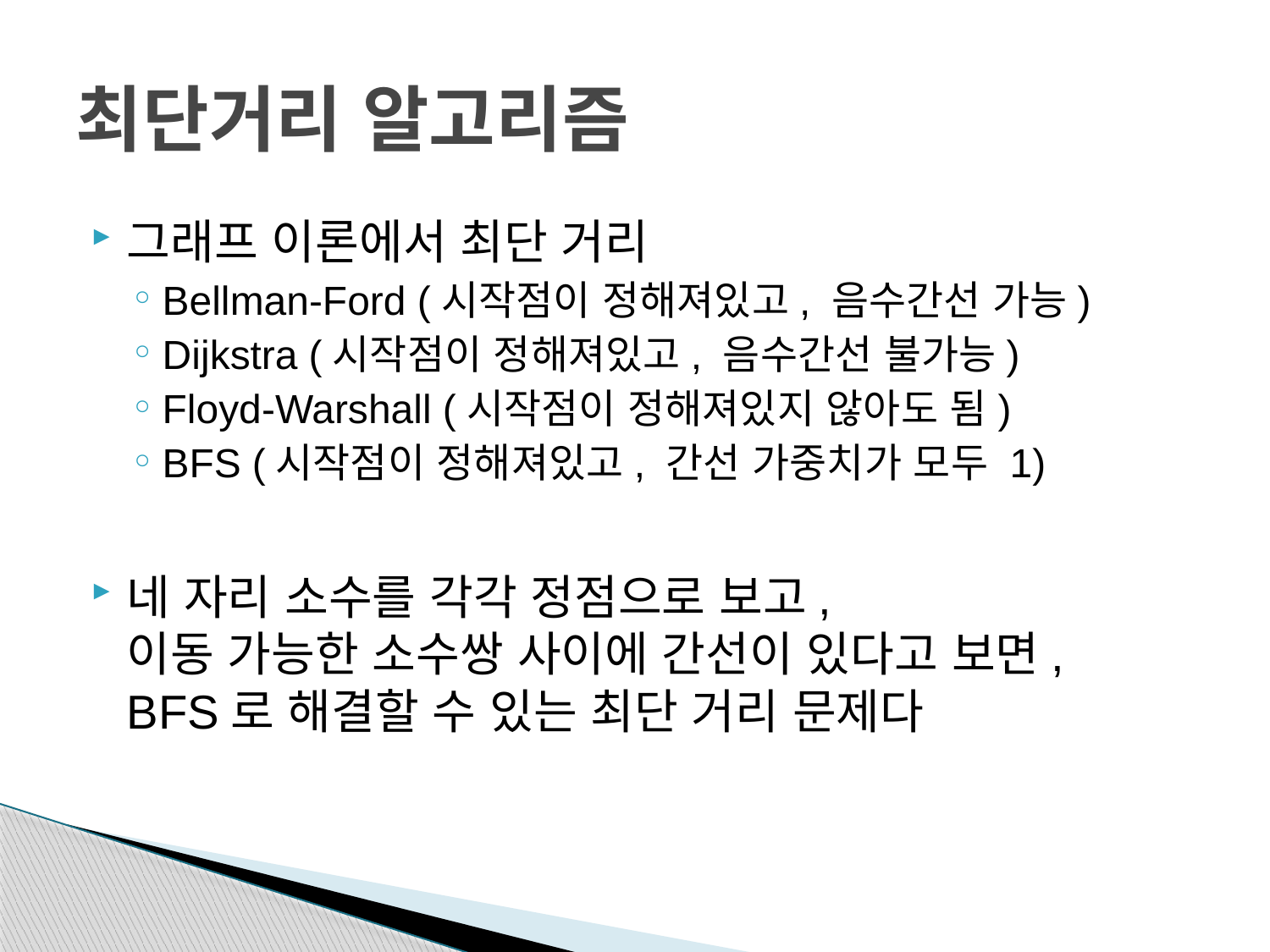

# 최단거리 알고리즘
그래프 이론에서 최단 거리
Bellman-Ford (시작점이 정해져있고, 음수간선 가능)
Dijkstra (시작점이 정해져있고, 음수간선 불가능)
Floyd-Warshall (시작점이 정해져있지 않아도 됨)
BFS (시작점이 정해져있고, 간선 가중치가 모두 1)

네 자리 소수를 각각 정점으로 보고,
이동 가능한 소수쌍 사이에 간선이 있다고 보면,
BFS로 해결할 수 있는 최단 거리 문제다